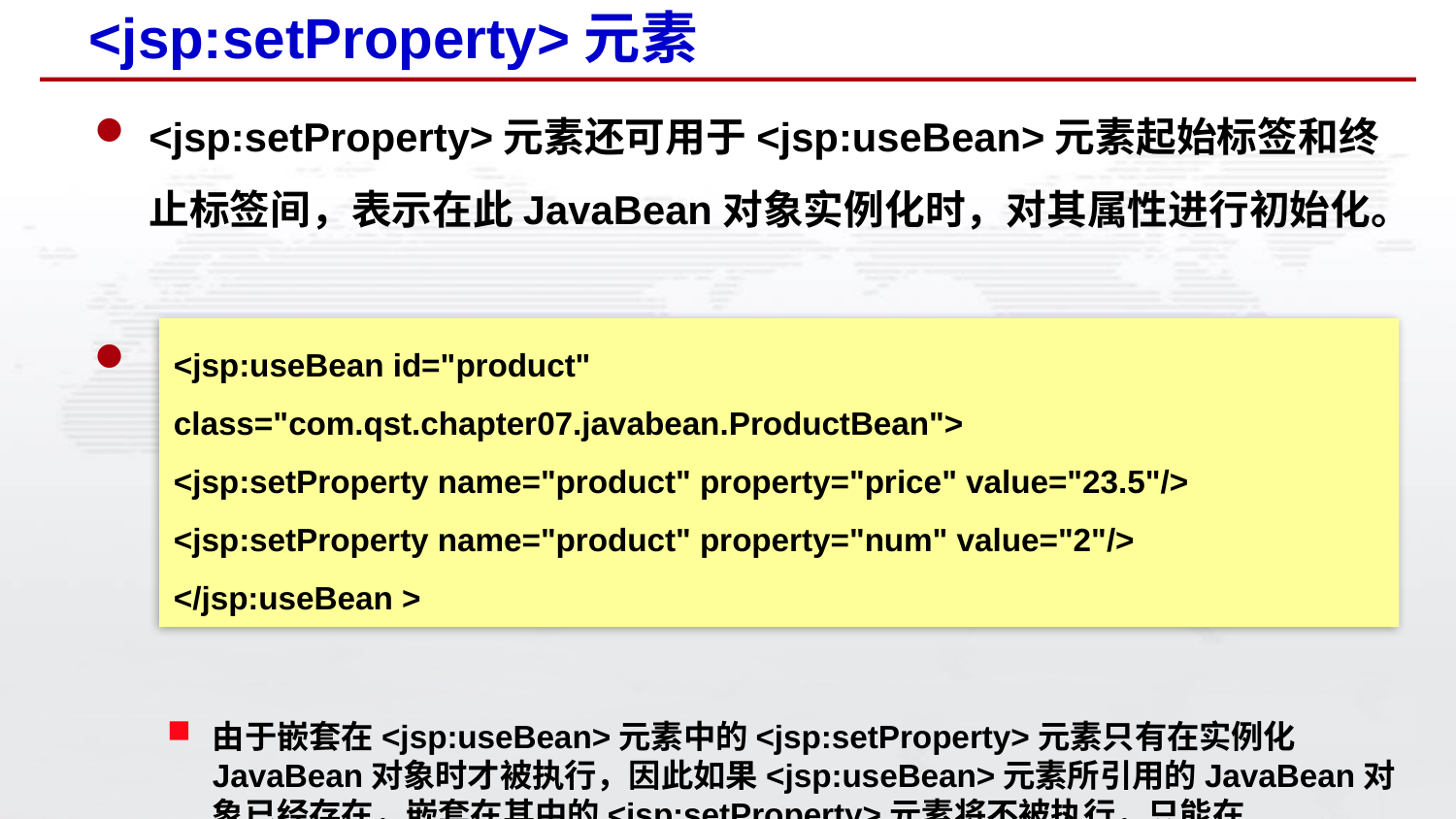

# <jsp:setProperty>元素
<jsp:setProperty>元素还可用于<jsp:useBean>元素起始标签和终止标签间，表示在此JavaBean对象实例化时，对其属性进行初始化。
【示例】

由于嵌套在<jsp:useBean>元素中的<jsp:setProperty>元素只有在实例化JavaBean对象时才被执行，因此如果<jsp:useBean>元素所引用的JavaBean对象已经存在，嵌套在其中的<jsp:setProperty>元素将不被执行，只能在JavaBean对象初始化时执行一次。
<jsp:useBean id="product"
class="com.qst.chapter07.javabean.ProductBean">
<jsp:setProperty name="product" property="price" value="23.5"/>
<jsp:setProperty name="product" property="num" value="2"/>
</jsp:useBean >